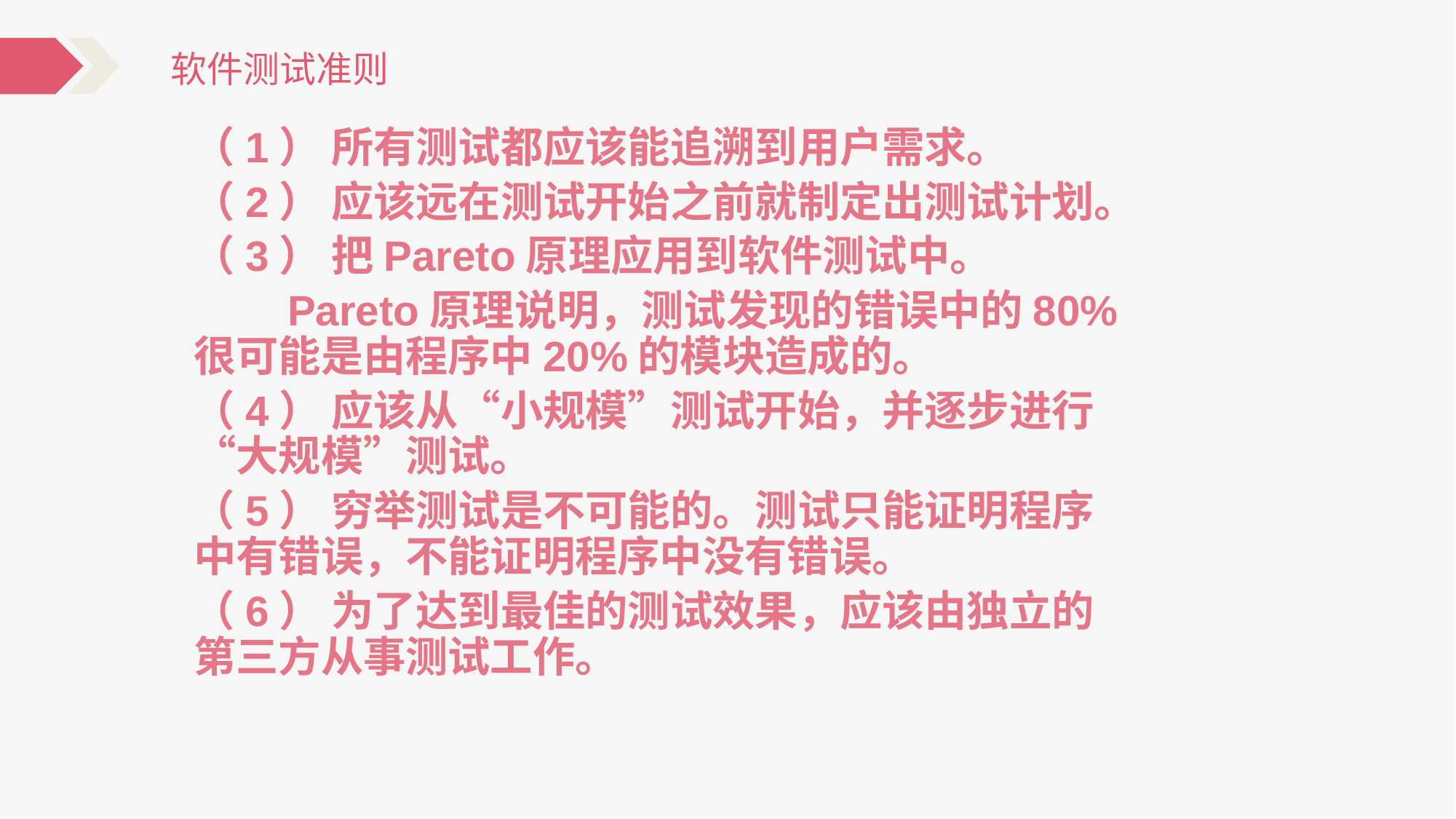

软件测试准则
（1） 所有测试都应该能追溯到用户需求。
（2） 应该远在测试开始之前就制定出测试计划。
（3） 把Pareto原理应用到软件测试中。
        Pareto原理说明，测试发现的错误中的80%很可能是由程序中20%的模块造成的。
（4） 应该从“小规模”测试开始，并逐步进行“大规模”测试。
（5） 穷举测试是不可能的。测试只能证明程序中有错误，不能证明程序中没有错误。
（6） 为了达到最佳的测试效果，应该由独立的第三方从事测试工作。